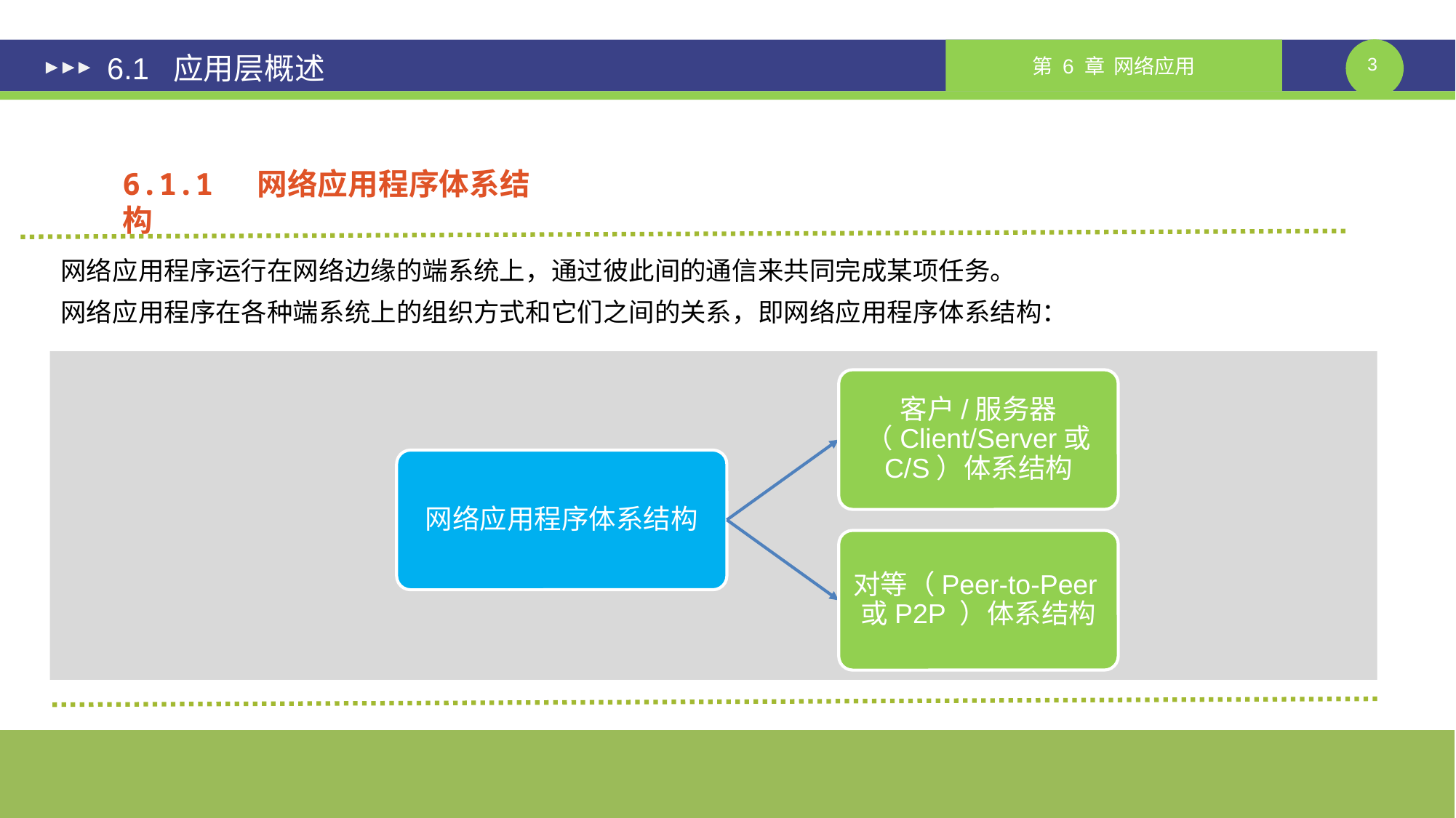

# 6.1  应用层概述
6.1.1  网络应用程序体系结构
网络应用程序运行在网络边缘的端系统上，通过彼此间的通信来共同完成某项任务。
网络应用程序在各种端系统上的组织方式和它们之间的关系，即网络应用程序体系结构：

网络应用程序体系结构

客户/服务器（Client/Server或 C/S）体系结构

对等（Peer-to-Peer或P2P ）体系结构

课件制作人：谢钧  谢希仁